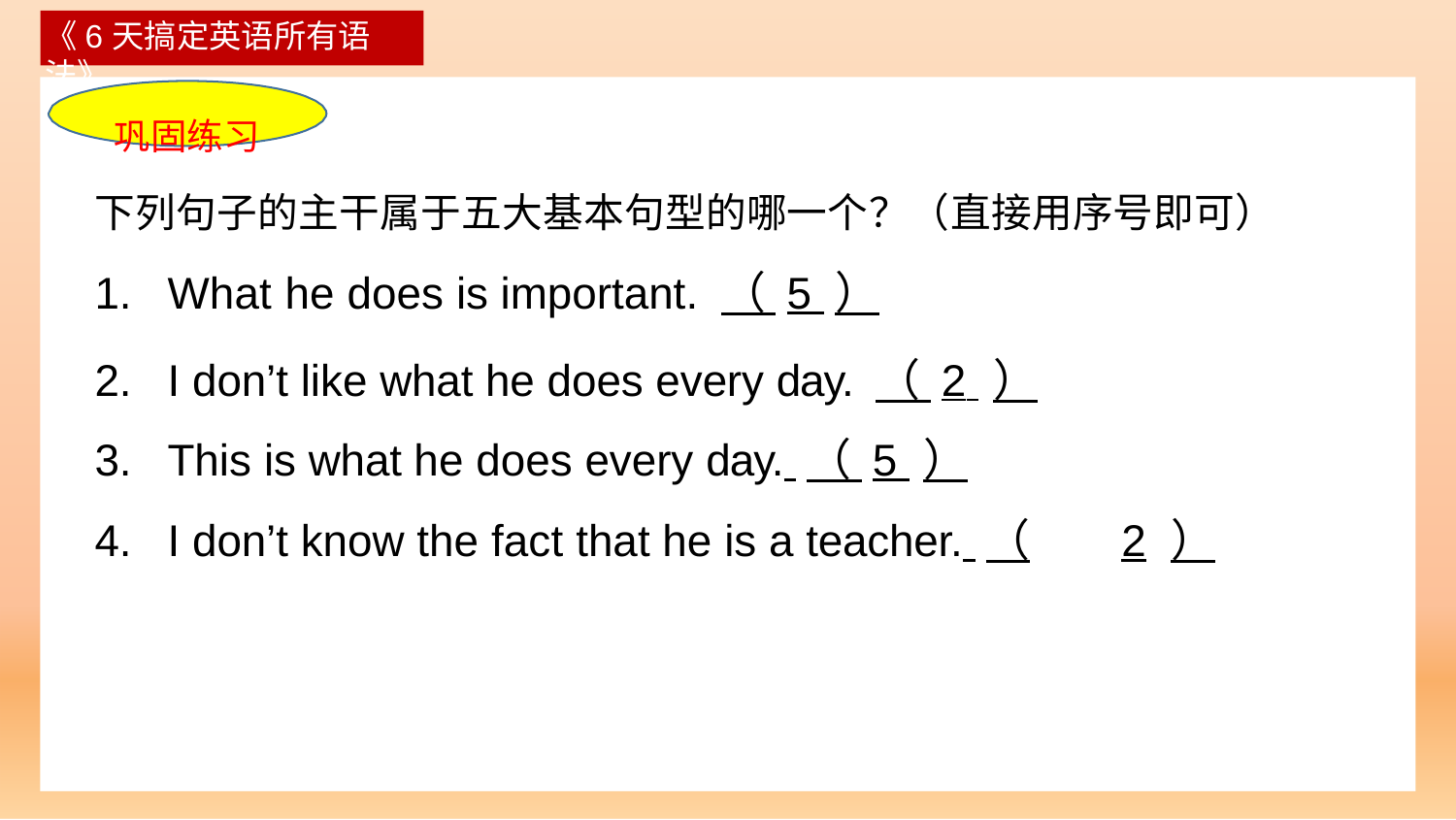

《6天搞定英语所有语法》

巩固练习

下列句子的主干属于五大基本句型的哪一个？（直接用序号即可）

What he does is important. （ 5 ）
I don’t like what he does every day. （ 2 ）
This is what he does every day. （ 5 ）
I don’t know the fact that he is a teacher. （	2	）